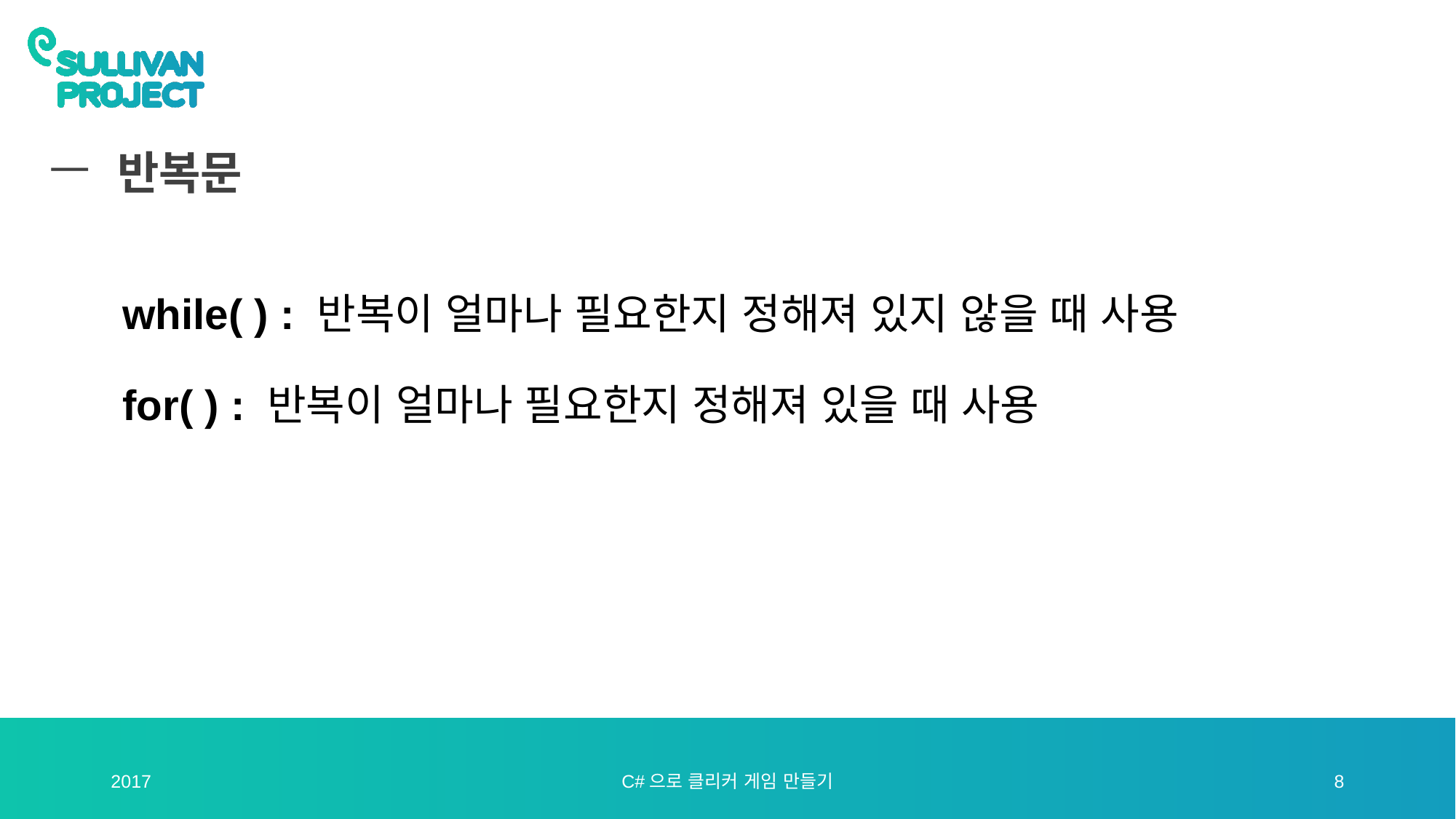

# 반복문
while( ) : 반복이 얼마나 필요한지 정해져 있지 않을 때 사용
for( ) : 반복이 얼마나 필요한지 정해져 있을 때 사용
2017
C#으로 클리커 게임 만들기
8